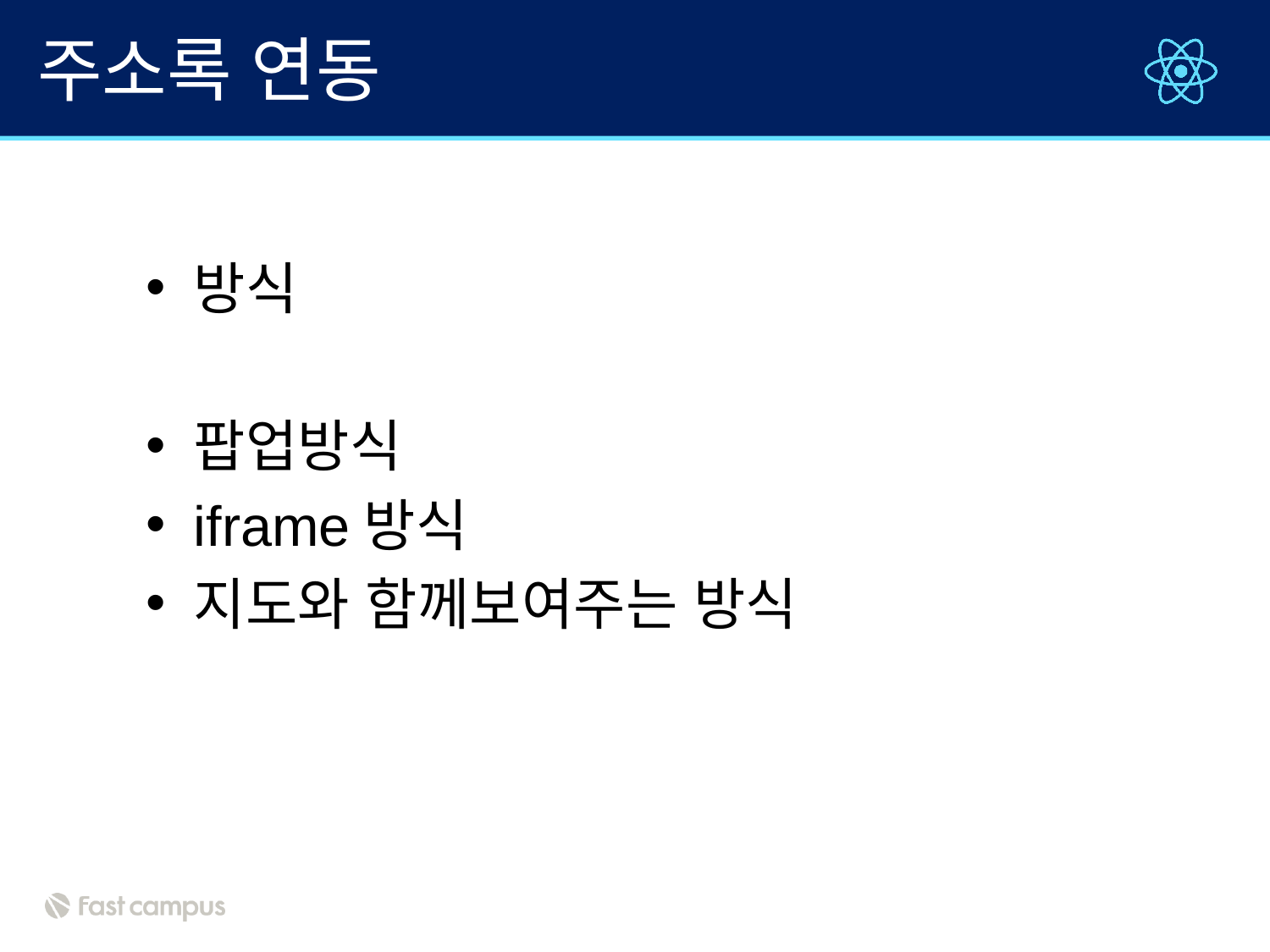

# 주소록 연동
방식

팝업방식
iframe방식
지도와 함께보여주는 방식